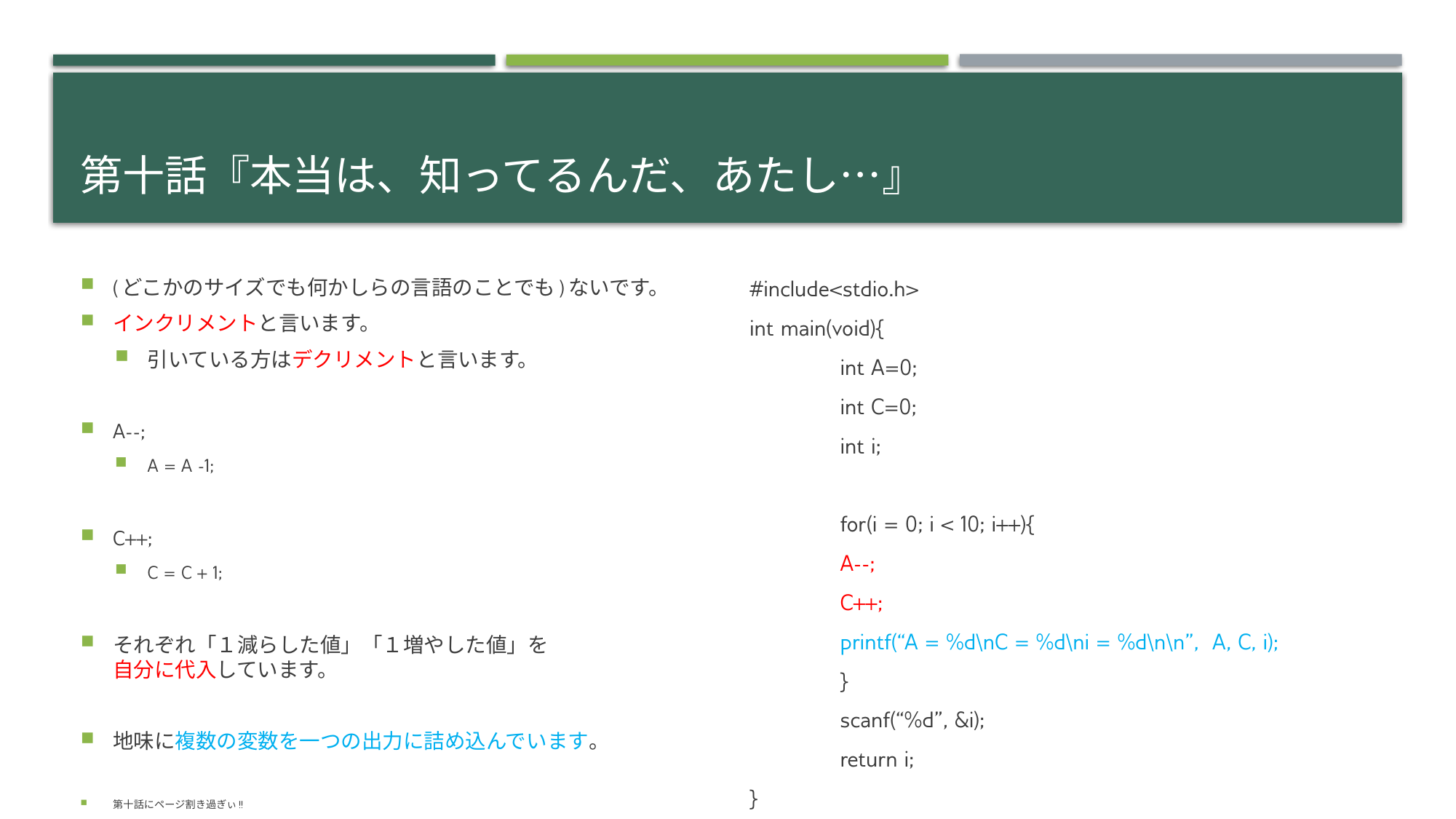

# 第十話『本当は、知ってるんだ、あたし…』
(どこかのサイズでも何かしらの言語のことでも)ないです。
インクリメントと言います。
引いている方はデクリメントと言います。

A--;
A = A -1;

C++;
C = C + 1;

それぞれ「１減らした値」「１増やした値」を
自分に代入しています。

地味に複数の変数を一つの出力に詰め込んでいます。

第十話にページ割き過ぎぃ!!
#include<stdio.h>
int main(void){
	int A=0;
	int C=0;
	int i;

	for(i = 0; i < 10; i++){
		A--;
		C++;
		printf(“A = %d\nC = %d\ni = %d\n\n”,  A, C, i);
	}
	scanf(“%d”, &i);
	return i;
}